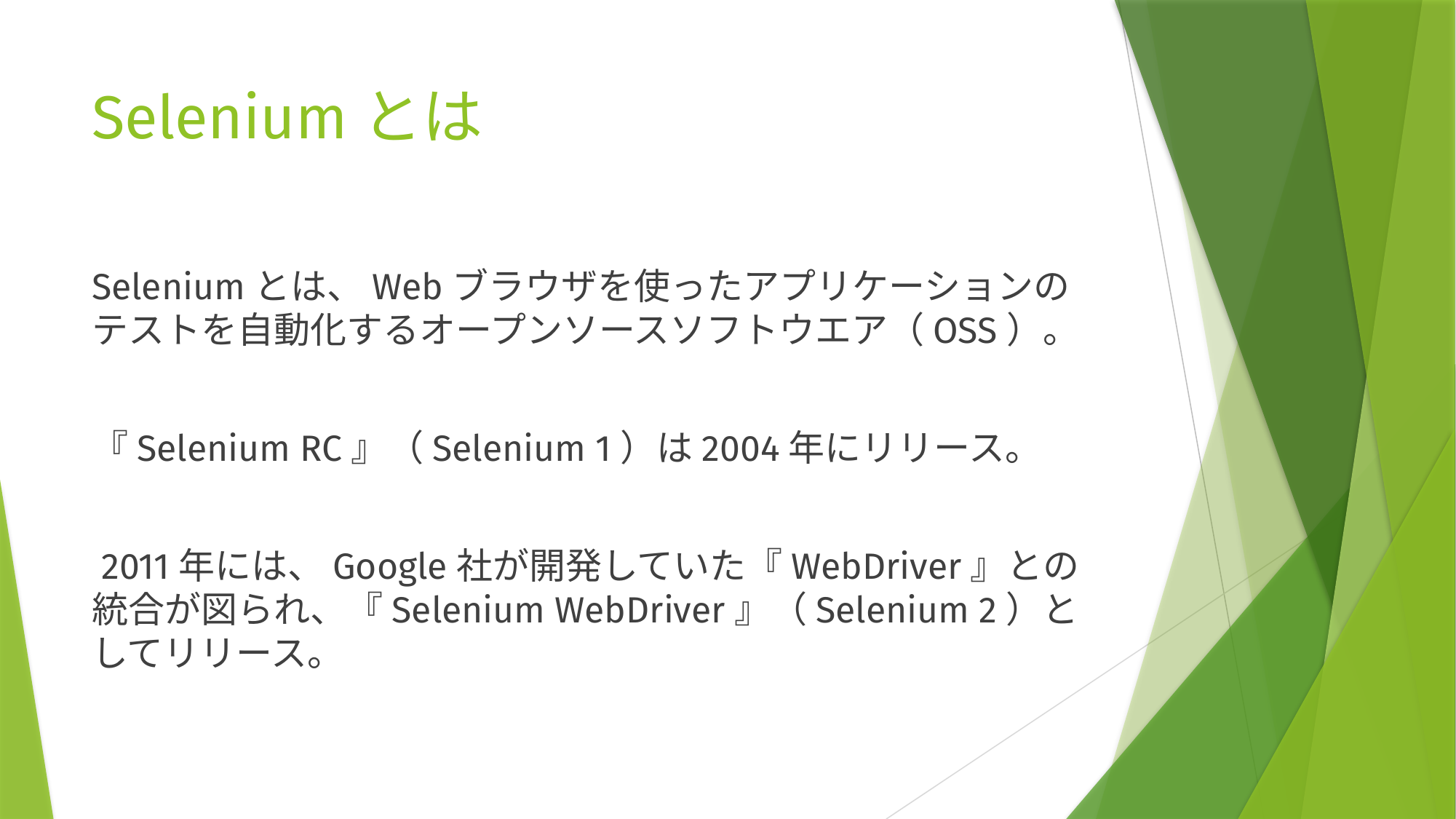

# Seleniumとは
Seleniumとは、Webブラウザを使ったアプリケーションのテストを自動化するオープンソースソフトウエア（OSS）。

『Selenium RC』（Selenium 1）は2004年にリリース。

 2011年には、Google社が開発していた『WebDriver』との統合が図られ、『Selenium WebDriver』（Selenium 2）としてリリース。